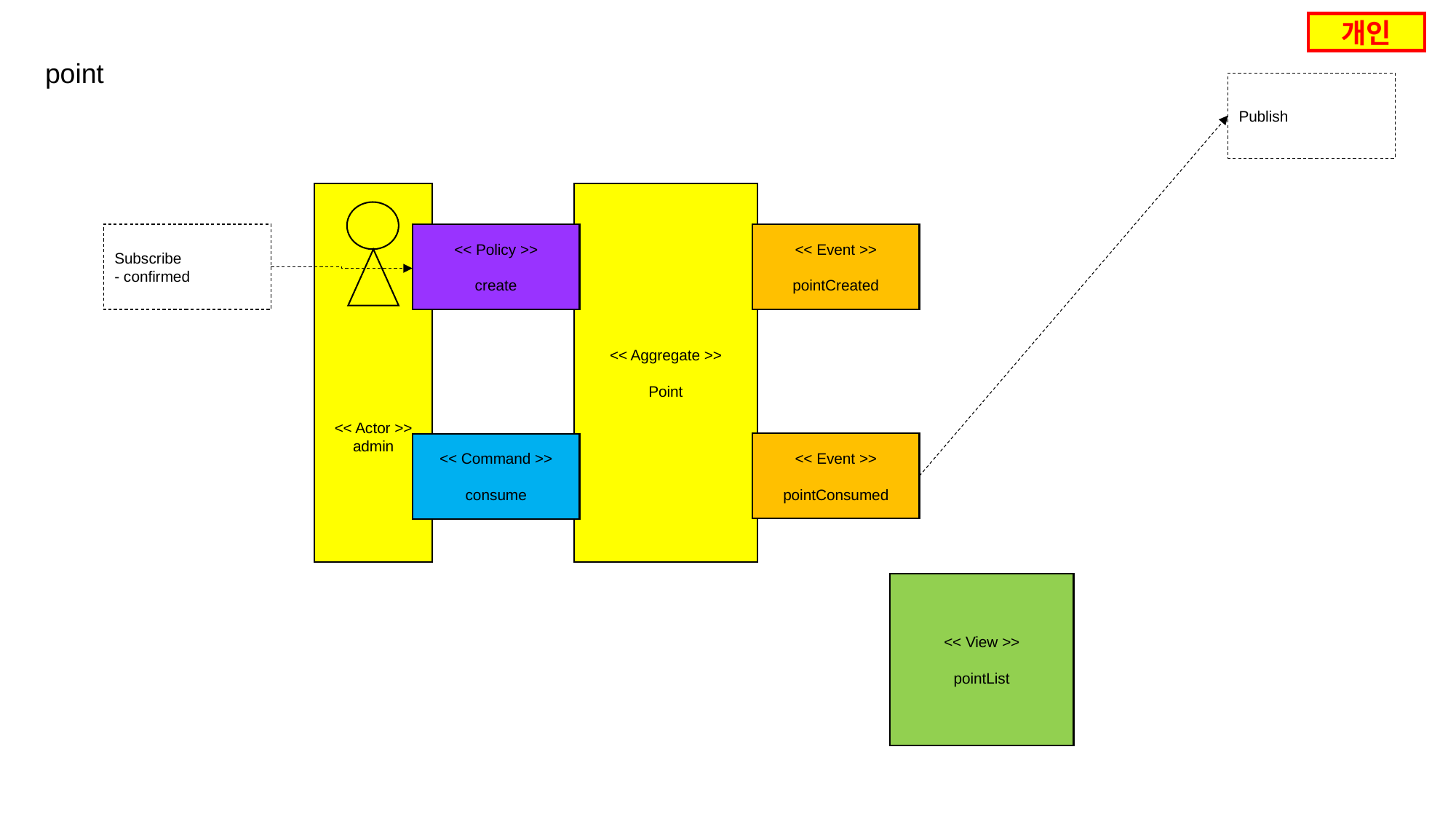

개인
point
Publish

<< Actor >>
admin

<< Aggregate >>

Point
Subscribe
- confirmed
<< Policy >>

create
<< Event >>

pointCreated
<< Event >>

pointConsumed
<< Command >>

consume
<< View >>

pointList